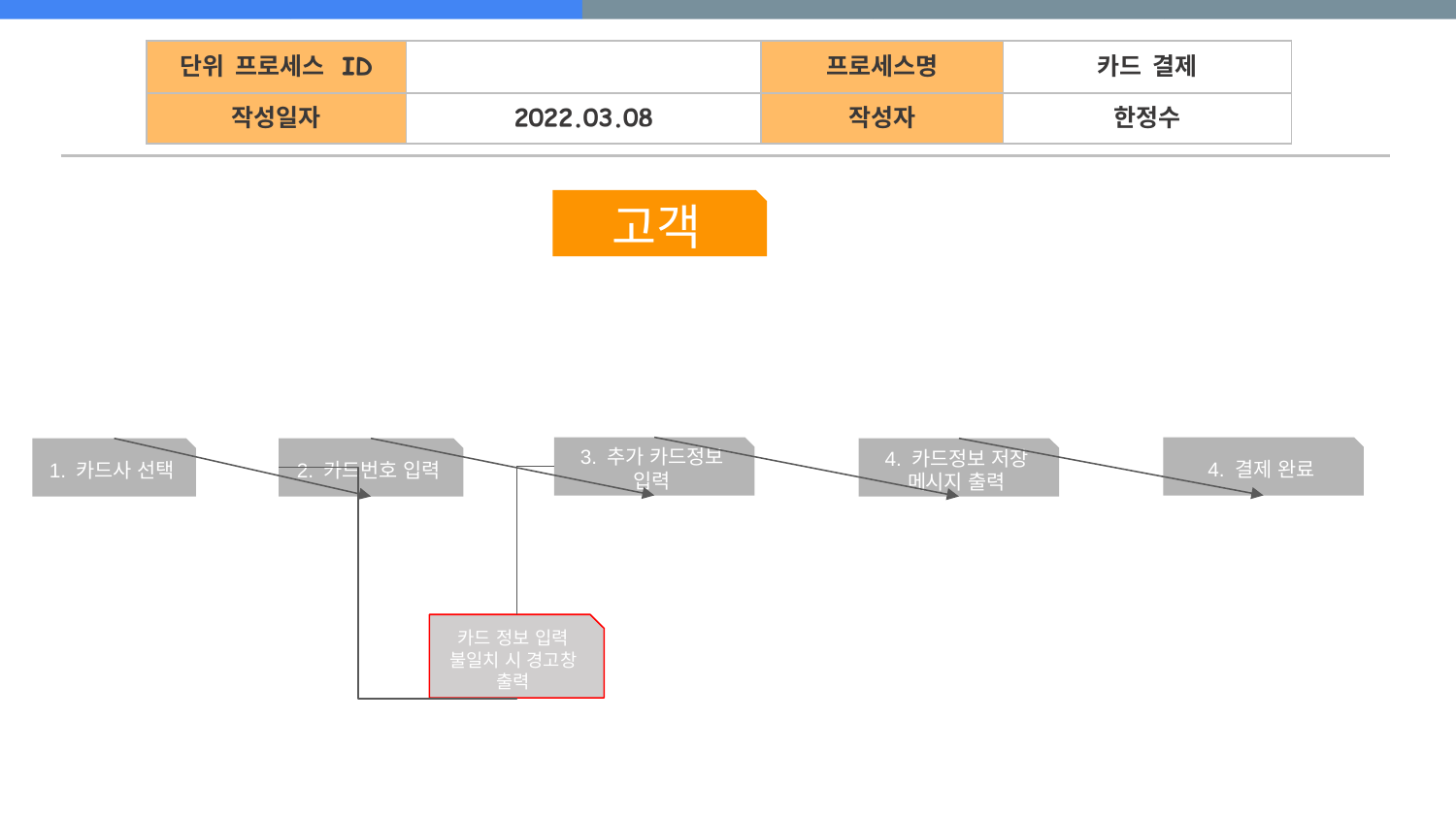

| 단위 프로세스 ID |  | 프로세스명 | 카드 결제 |
| --- | --- | --- | --- |
| 작성일자 | 2022.03.08 | 작성자 | 한정수 |
고객
3. 추가 카드정보
입력
4. 결제 완료
1. 카드사 선택
2. 카드번호 입력
4. 카드정보 저장 메시지 출력
카드 정보 입력 불일치 시 경고창 출력